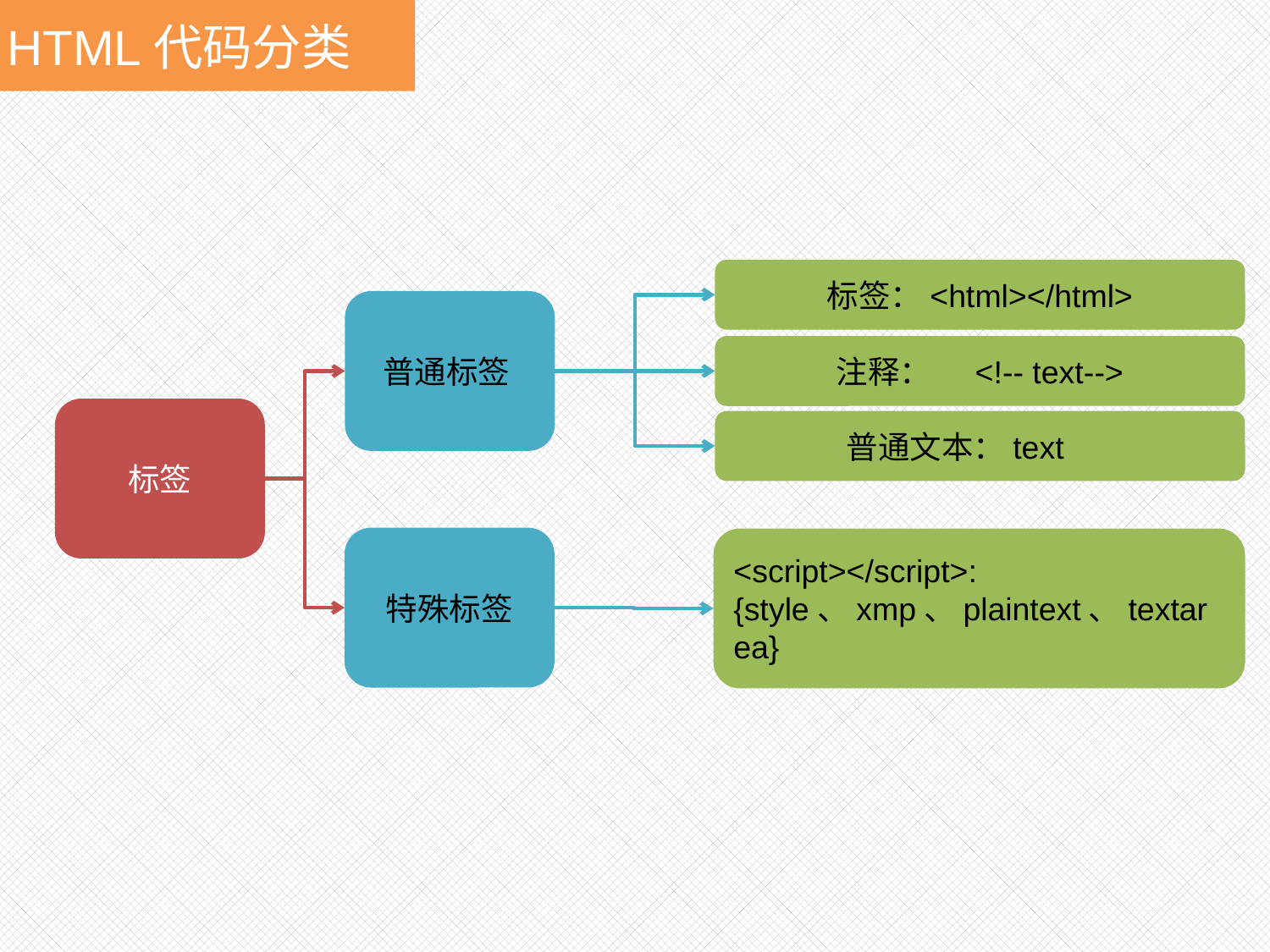

HTML代码分类
标签：<html></html>
普通标签
注释：     <!-- text-->
标签
               普通文本：text
特殊标签
<script></script>:
{style、xmp、plaintext、textarea}